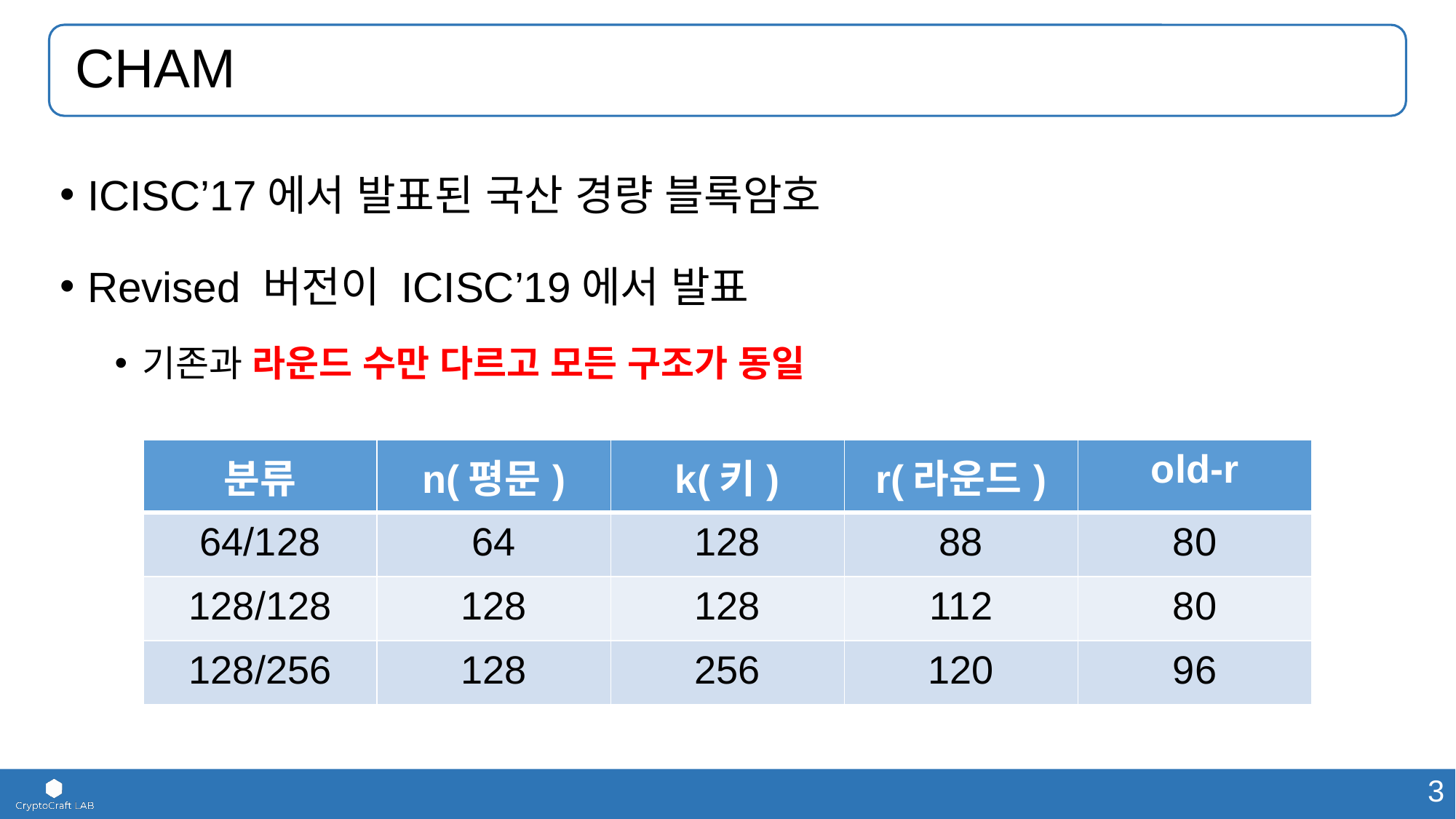

# CHAM
ICISC’17에서 발표된 국산 경량 블록암호
Revised 버전이 ICISC’19에서 발표
기존과 라운드 수만 다르고 모든 구조가 동일
| 분류 | n(평문) | k(키) | r(라운드) | old-r |
| --- | --- | --- | --- | --- |
| 64/128 | 64 | 128 | 88 | 80 |
| 128/128 | 128 | 128 | 112 | 80 |
| 128/256 | 128 | 256 | 120 | 96 |